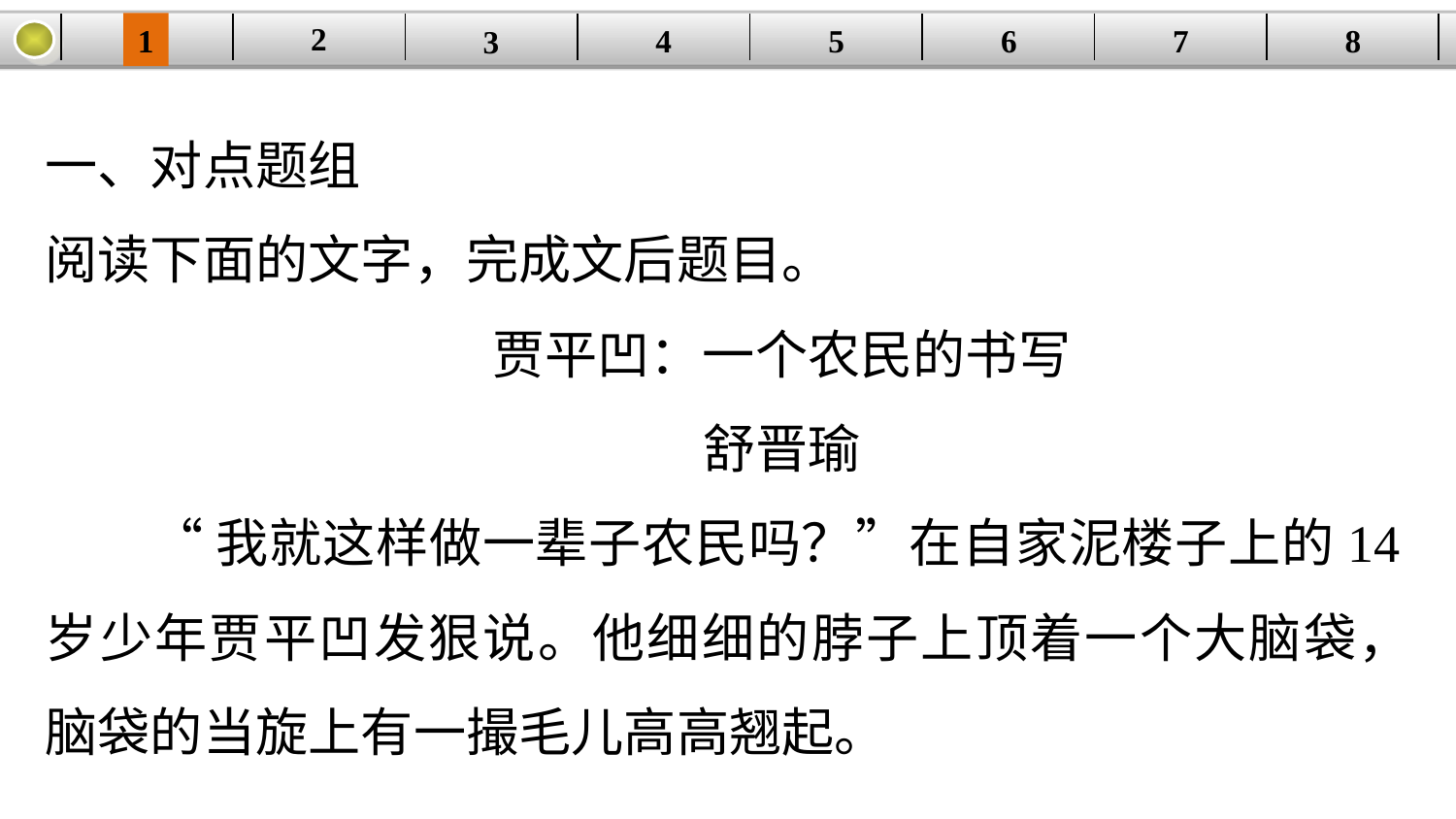

2
1
8
7
6
|  |  |  |  |  |  |  |  |
| --- | --- | --- | --- | --- | --- | --- | --- |
5
4
3

一、对点题组
阅读下面的文字，完成文后题目。
贾平凹：一个农民的书写
舒晋瑜
“我就这样做一辈子农民吗？”在自家泥楼子上的14岁少年贾平凹发狠说。他细细的脖子上顶着一个大脑袋，脑袋的当旋上有一撮毛儿高高翘起。